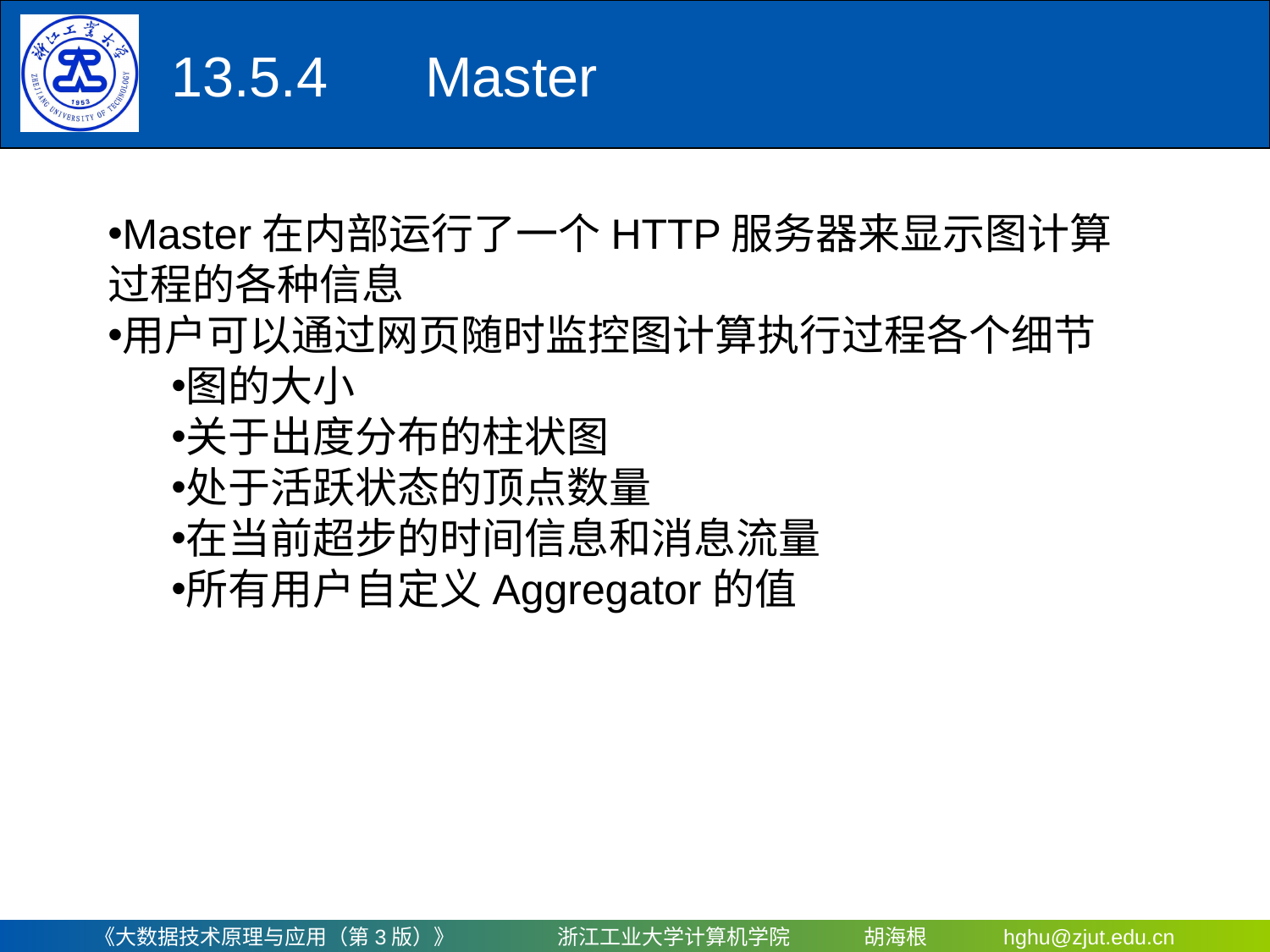

13.5.4	Master
Master在内部运行了一个HTTP服务器来显示图计算过程的各种信息
用户可以通过网页随时监控图计算执行过程各个细节
图的大小
关于出度分布的柱状图
处于活跃状态的顶点数量
在当前超步的时间信息和消息流量
所有用户自定义Aggregator的值